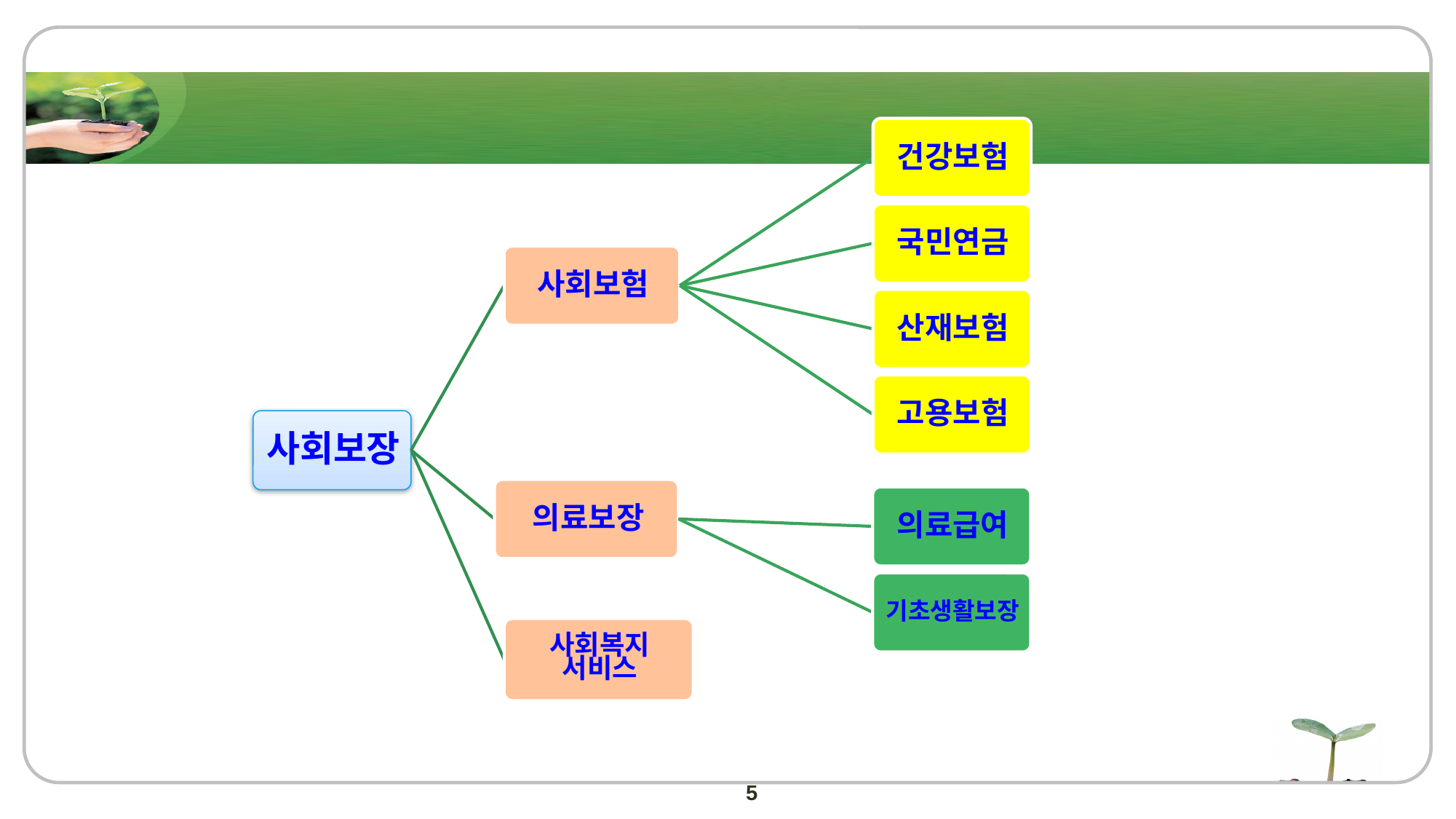

사회보장

사회보험

건강보험

국민연금

산재보험

고용보험

 의료보장

의료급여

기초생활보장

사회복지
서비스
5